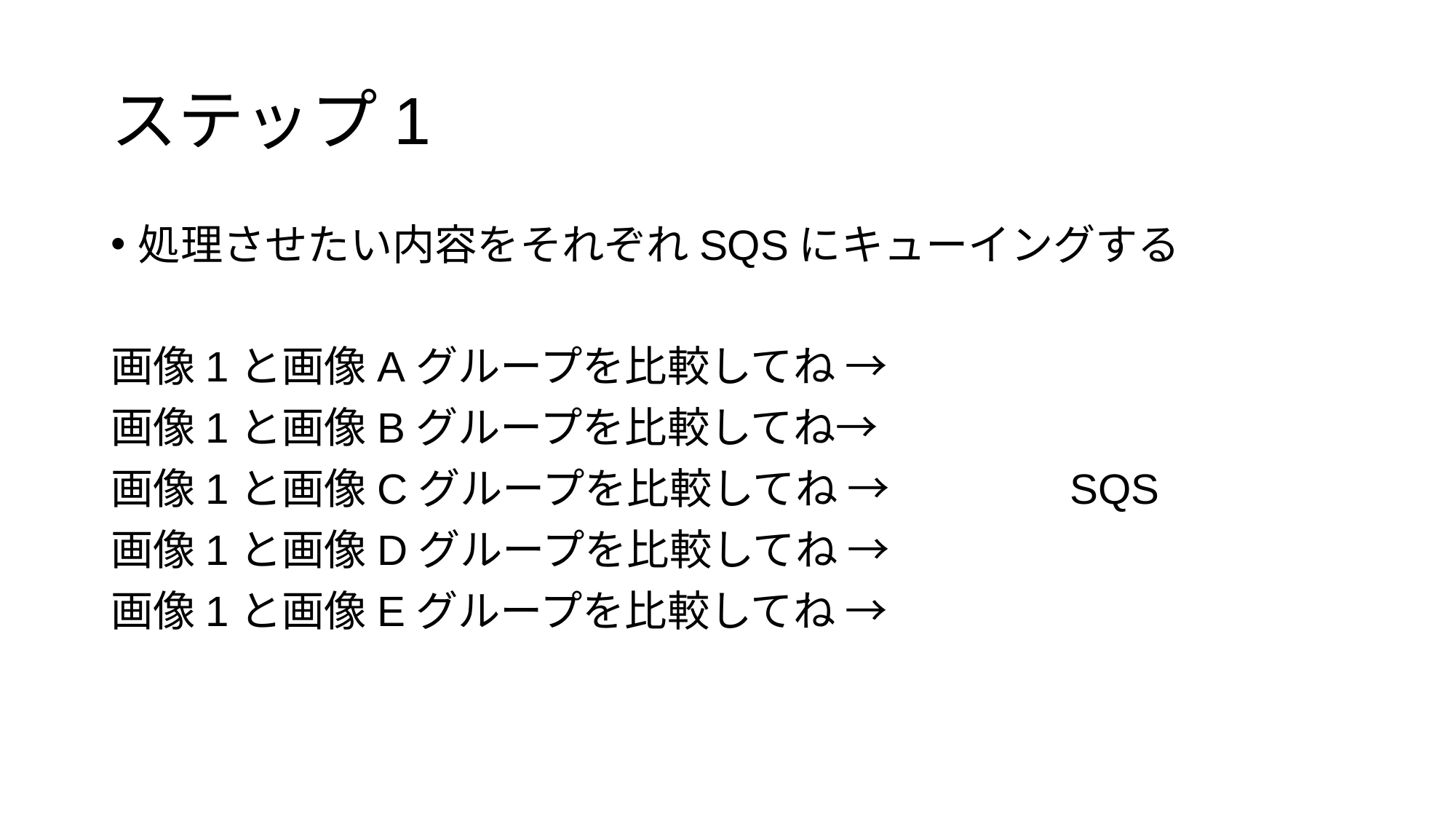

# ステップ1
処理させたい内容をそれぞれSQSにキューイングする

画像1と画像Aグループを比較してね →
画像1と画像Bグループを比較してね→
画像1と画像Cグループを比較してね →                  SQS
画像1と画像Dグループを比較してね →
画像1と画像Eグループを比較してね →